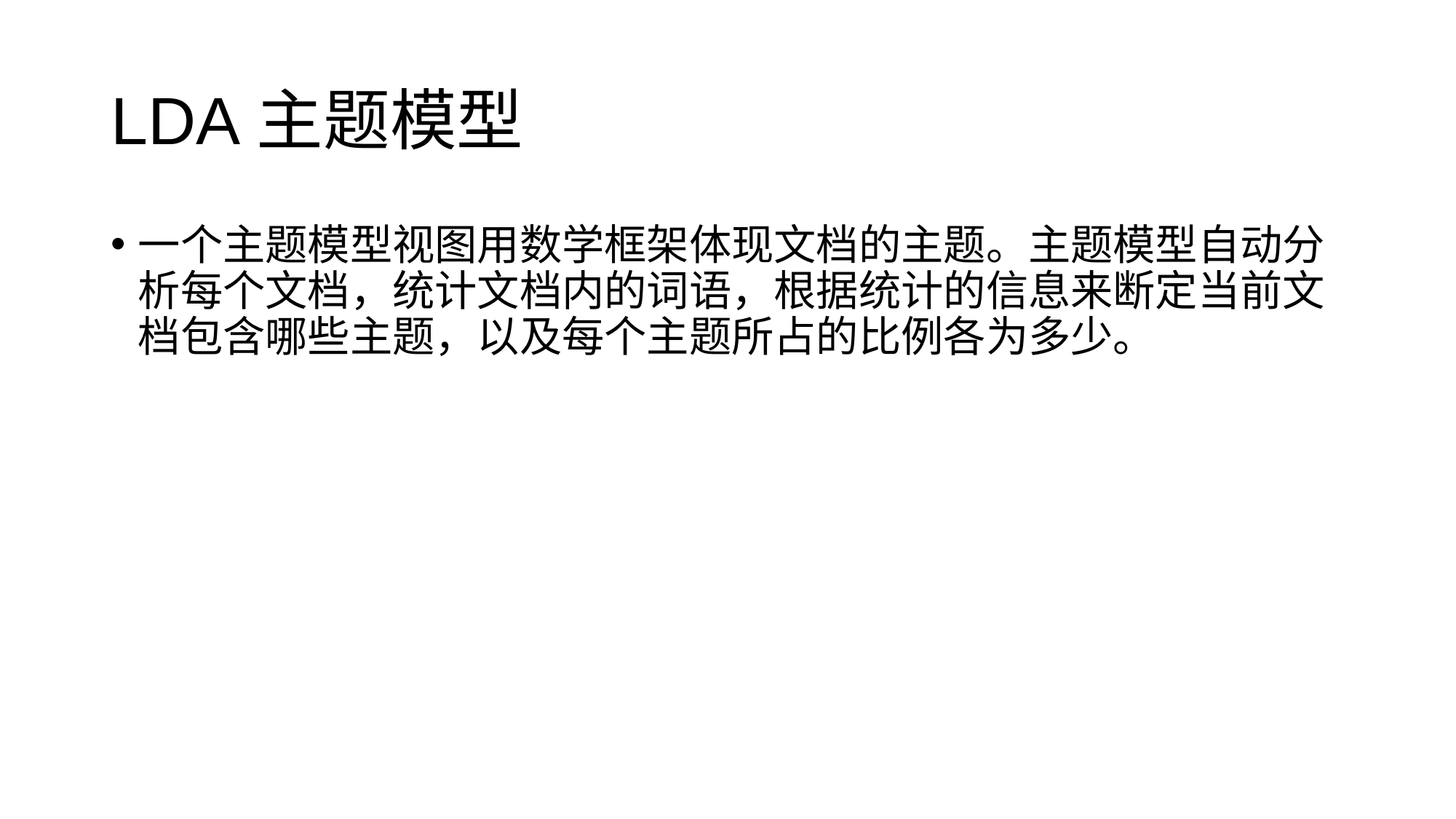

# LDA主题模型
一个主题模型视图用数学框架体现文档的主题。主题模型自动分析每个文档，统计文档内的词语，根据统计的信息来断定当前文档包含哪些主题，以及每个主题所占的比例各为多少。